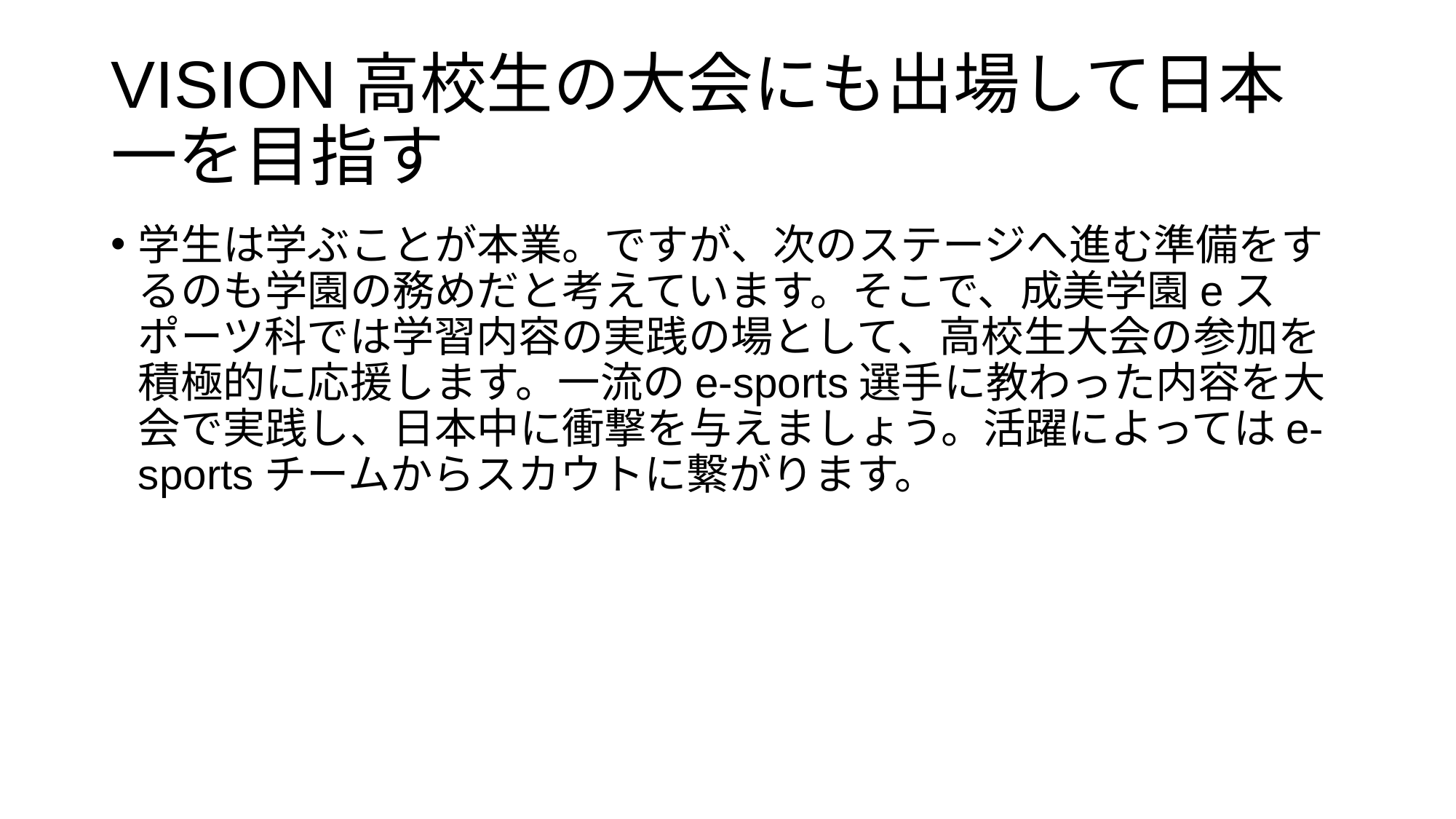

# VISION高校生の大会にも出場して日本一を目指す
学生は学ぶことが本業。ですが、次のステージへ進む準備をするのも学園の務めだと考えています。そこで、成美学園eスポーツ科では学習内容の実践の場として、高校生大会の参加を積極的に応援します。一流のe-sports選手に教わった内容を大会で実践し、日本中に衝撃を与えましょう。活躍によってはe-sportsチームからスカウトに繋がります。